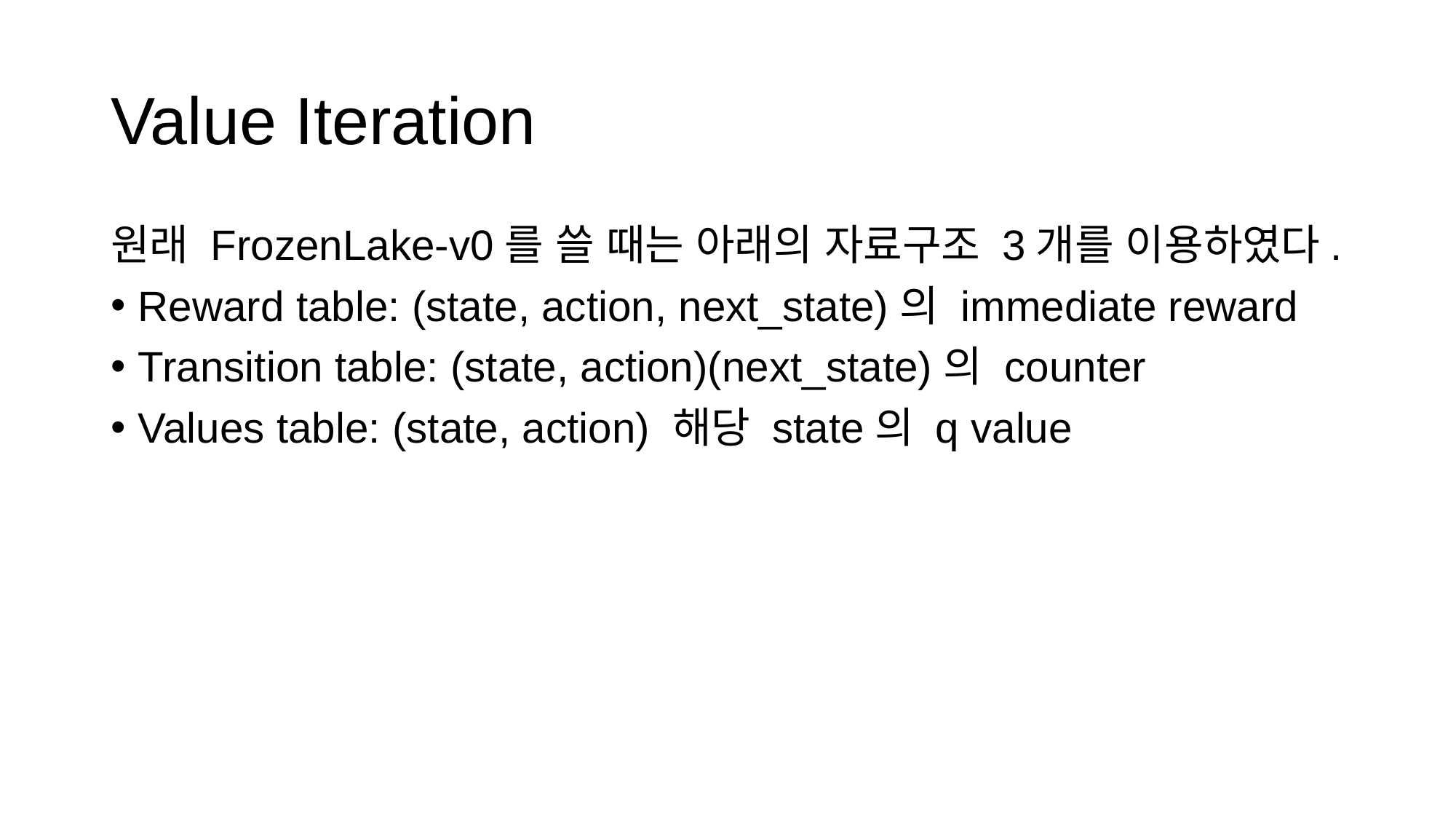

# Value Iteration
원래 FrozenLake-v0를 쓸 때는 아래의 자료구조 3개를 이용하였다.
Reward table: (state, action, next_state)의 immediate reward
Transition table: (state, action)(next_state)의 counter
Values table: (state, action) 해당 state의 q value